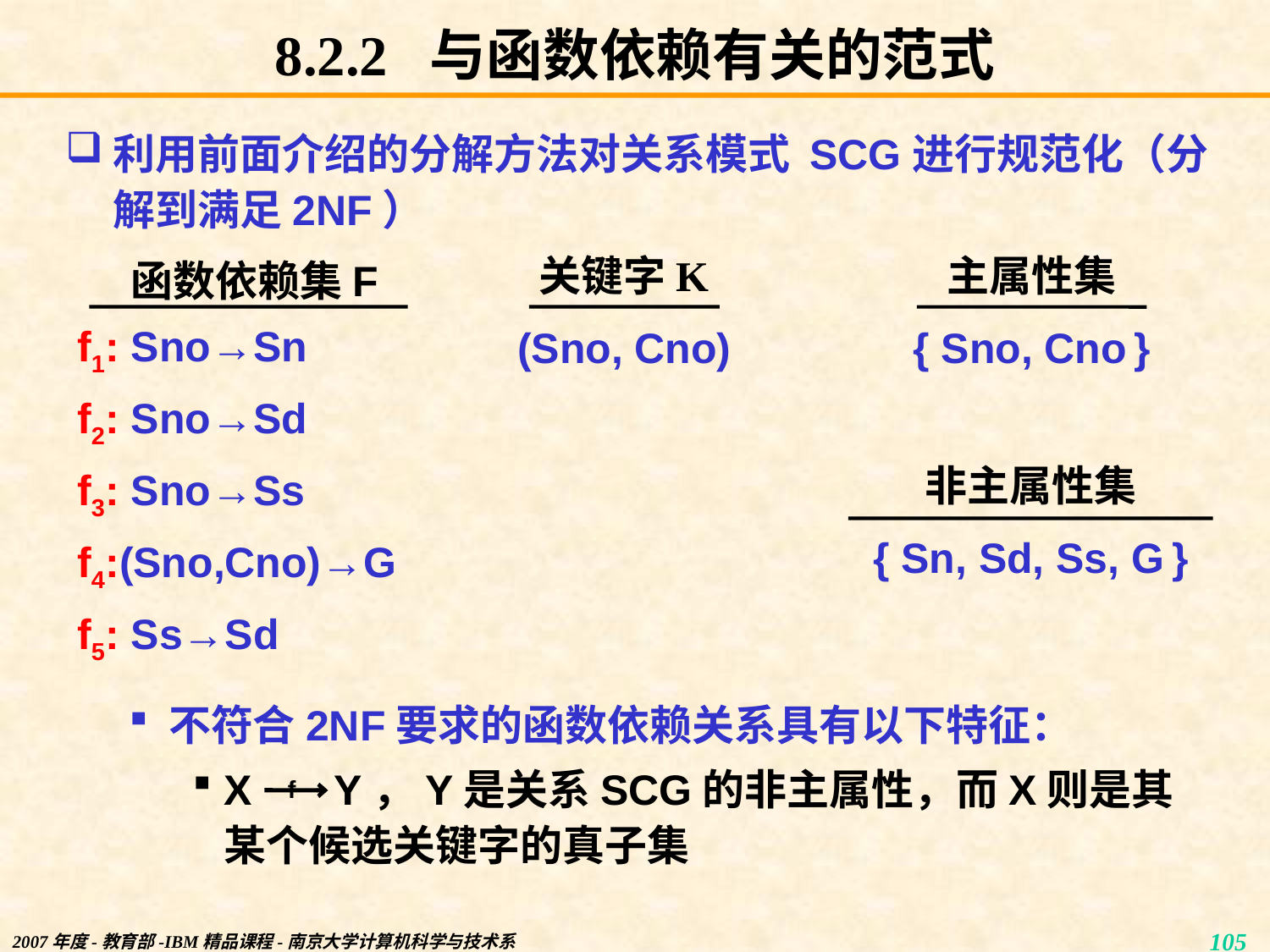

# 8.2.2  与函数依赖有关的范式
利用前面介绍的分解方法对关系模式 SCG进行规范化（分解到满足2NF）
函数依赖集F
f1: Sno→Sn
f2: Sno→Sd
f3: Sno→Ss
f4:(Sno,Cno)→G
f5: Ss→Sd

关键字K
(Sno, Cno)

主属性集
{ Sno, Cno }

非主属性集
{ Sn, Sd, Ss, G }

不符合2NF要求的函数依赖关系具有以下特征：
X       Y，Y是关系SCG的非主属性，而X则是其某个候选关键字的真子集
f

105
2007年度-教育部-IBM精品课程-南京大学计算机科学与技术系